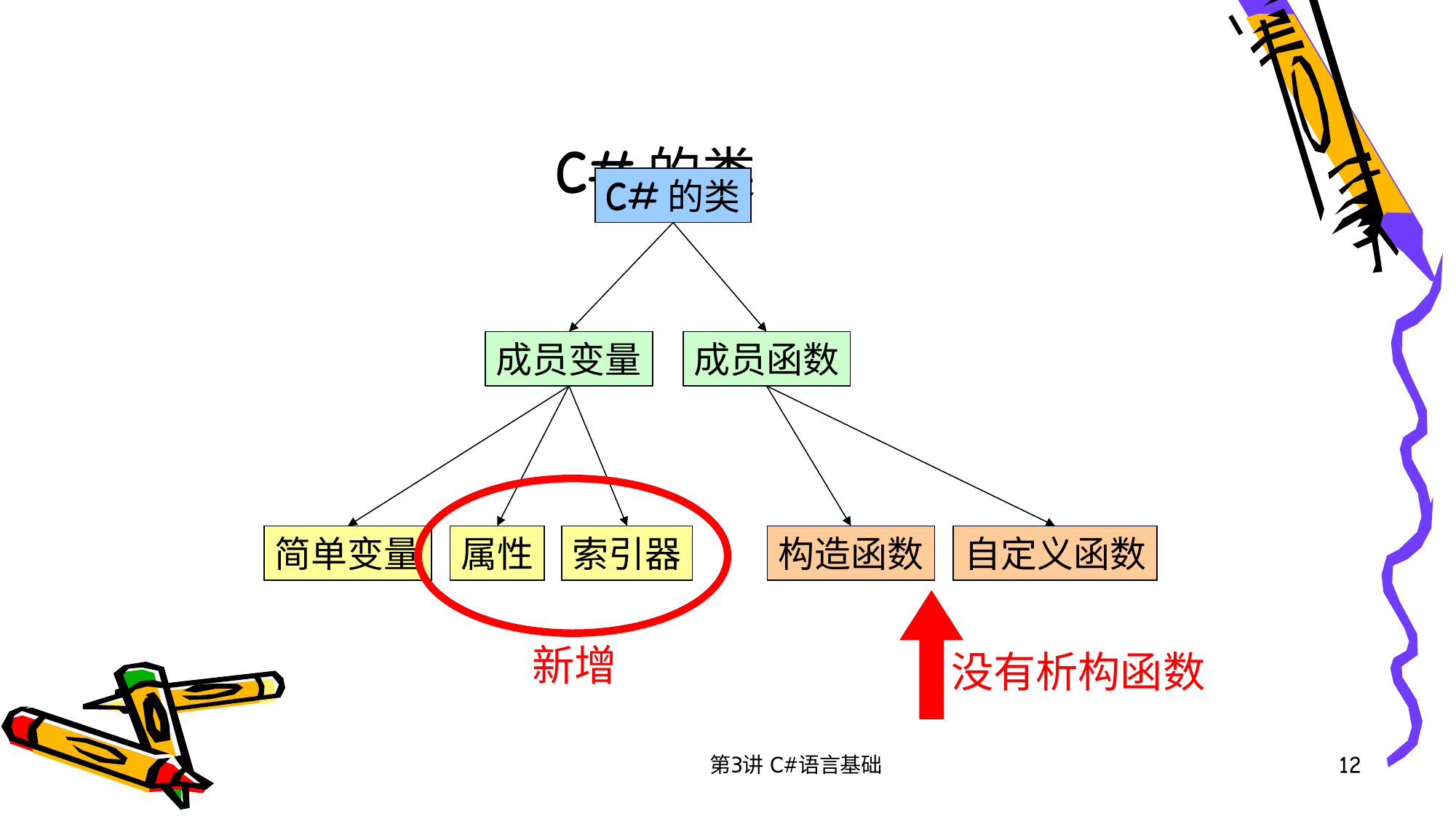

# C#的类
C#的类
成员变量
成员函数

新增
简单变量
属性
索引器
构造函数
自定义函数

没有析构函数
12
第3讲 C#语言基础